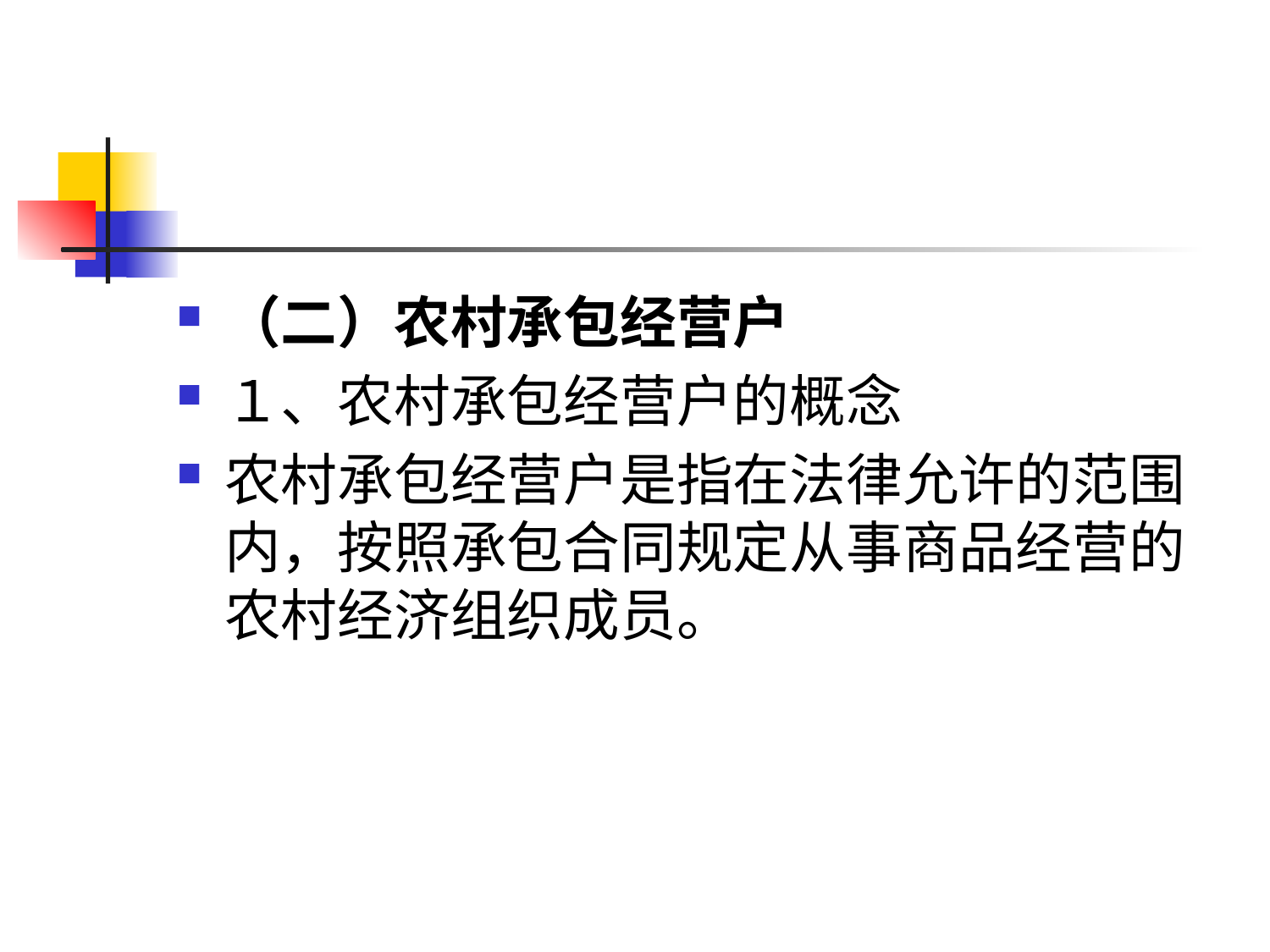

#
（二）农村承包经营户
１、农村承包经营户的概念
农村承包经营户是指在法律允许的范围内，按照承包合同规定从事商品经营的农村经济组织成员。